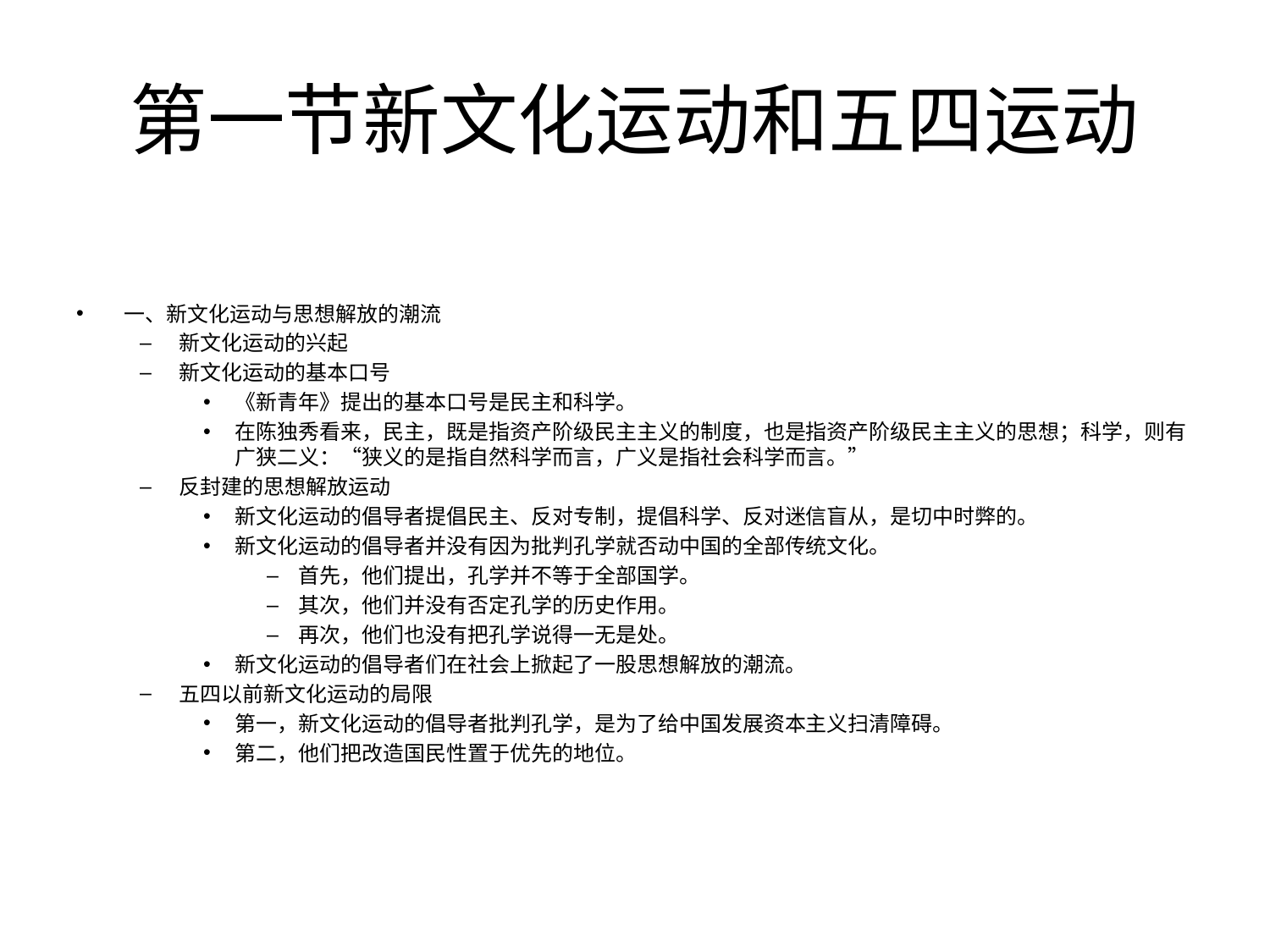

# 第一节新文化运动和五四运动

一、新文化运动与思想解放的潮流
新文化运动的兴起
新文化运动的基本口号
《新青年》提出的基本口号是民主和科学。
在陈独秀看来，民主，既是指资产阶级民主主义的制度，也是指资产阶级民主主义的思想；科学，则有广狭二义：“狭义的是指自然科学而言，广义是指社会科学而言。”
反封建的思想解放运动
新文化运动的倡导者提倡民主、反对专制，提倡科学、反对迷信盲从，是切中时弊的。
新文化运动的倡导者并没有因为批判孔学就否动中国的全部传统文化。
首先，他们提出，孔学并不等于全部国学。
其次，他们并没有否定孔学的历史作用。
再次，他们也没有把孔学说得一无是处。
新文化运动的倡导者们在社会上掀起了一股思想解放的潮流。
五四以前新文化运动的局限
第一，新文化运动的倡导者批判孔学，是为了给中国发展资本主义扫清障碍。
第二，他们把改造国民性置于优先的地位。